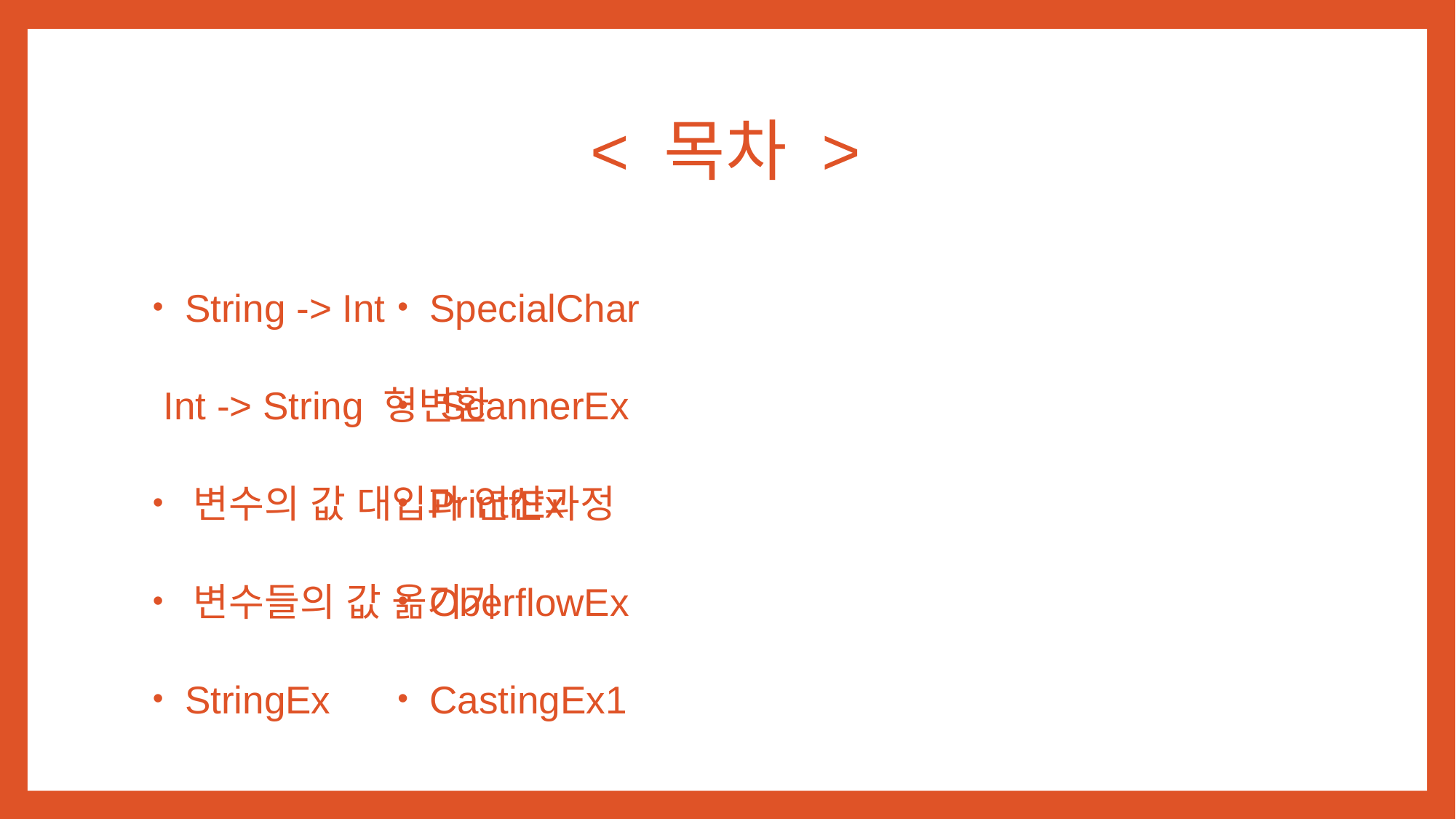

# < 목차 >
 String -> Int
 Int -> String 형변환
 변수의 값 대입과 연산과정
 변수들의 값 옮기기
 StringEx
 SpecialChar
  ScannerEx
 PrintfEx
 OberflowEx
 CastingEx1